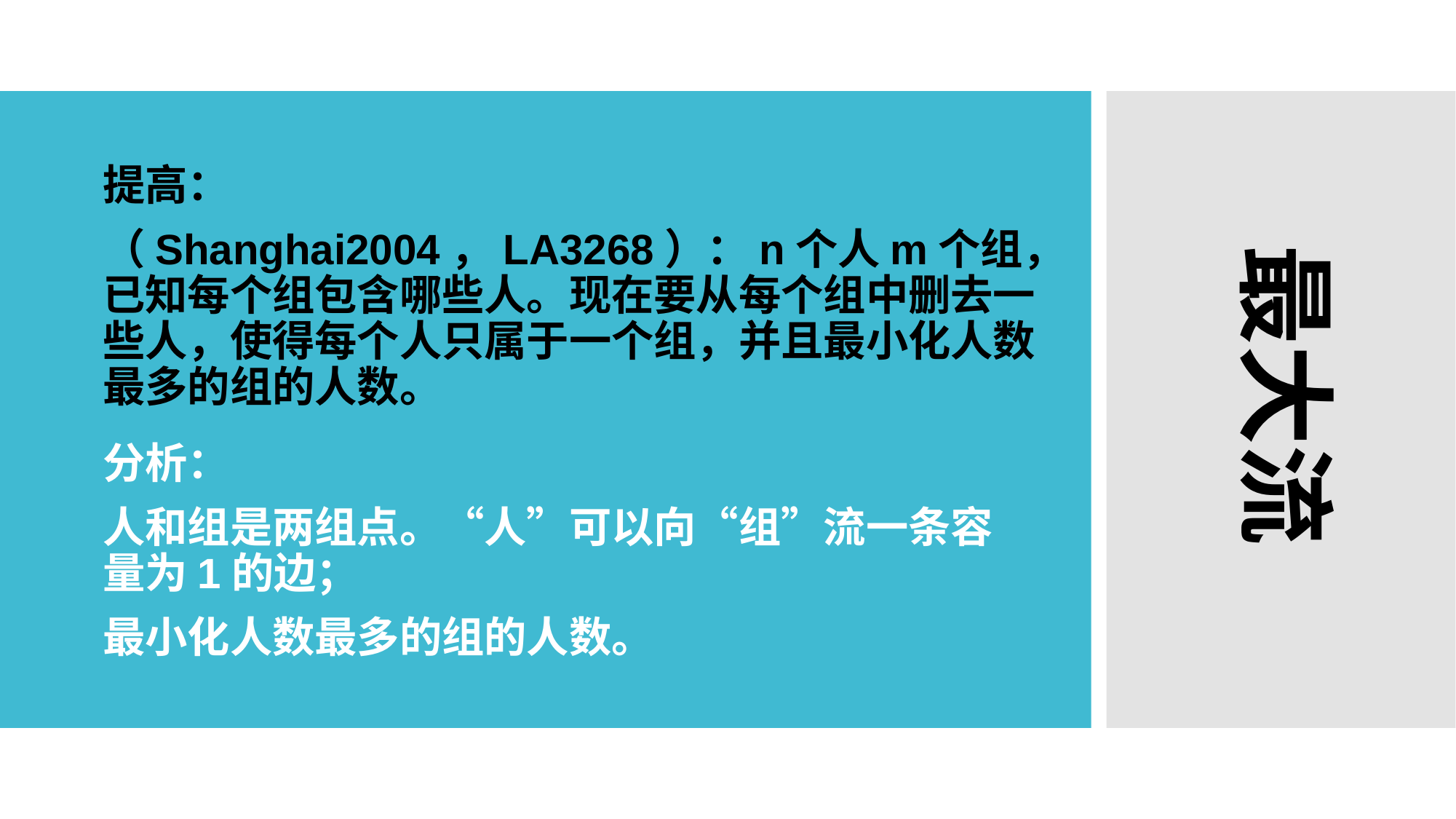

提高：
（Shanghai2004，LA3268）：n个人m个组，已知每个组包含哪些人。现在要从每个组中删去一些人，使得每个人只属于一个组，并且最小化人数最多的组的人数。
最大流
分析：
人和组是两组点。“人”可以向“组”流一条容量为1的边；
最小化人数最多的组的人数。